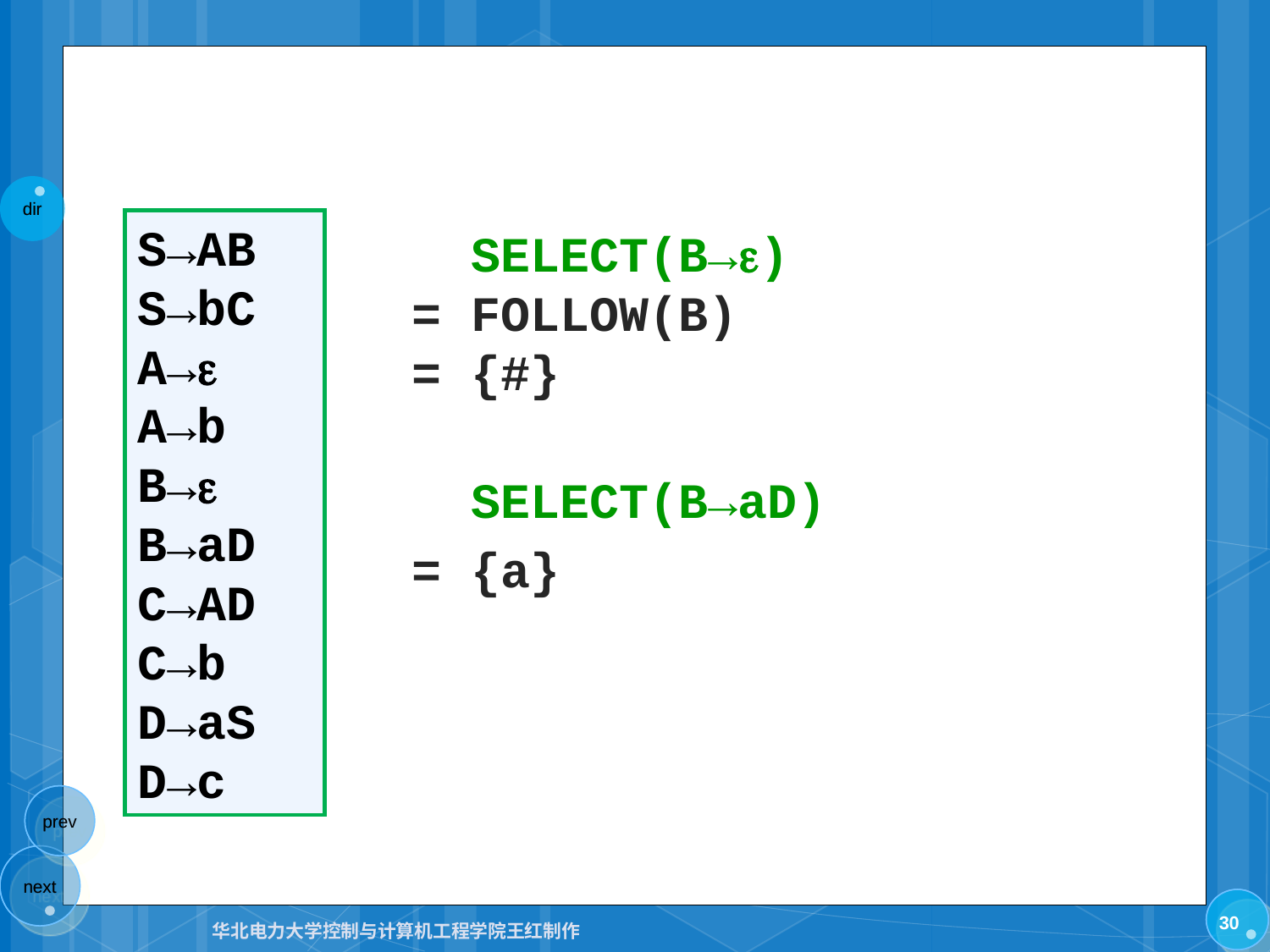

S→AB
S→bC
A→ε
A→b
B→ε
B→aD
C→AD
C→b
D→aS
D→c
  SELECT(B→ε)
= FOLLOW(B)
= {#}

  SELECT(B→aD)
= {a}
30
华北电力大学控制与计算机工程学院王红制作